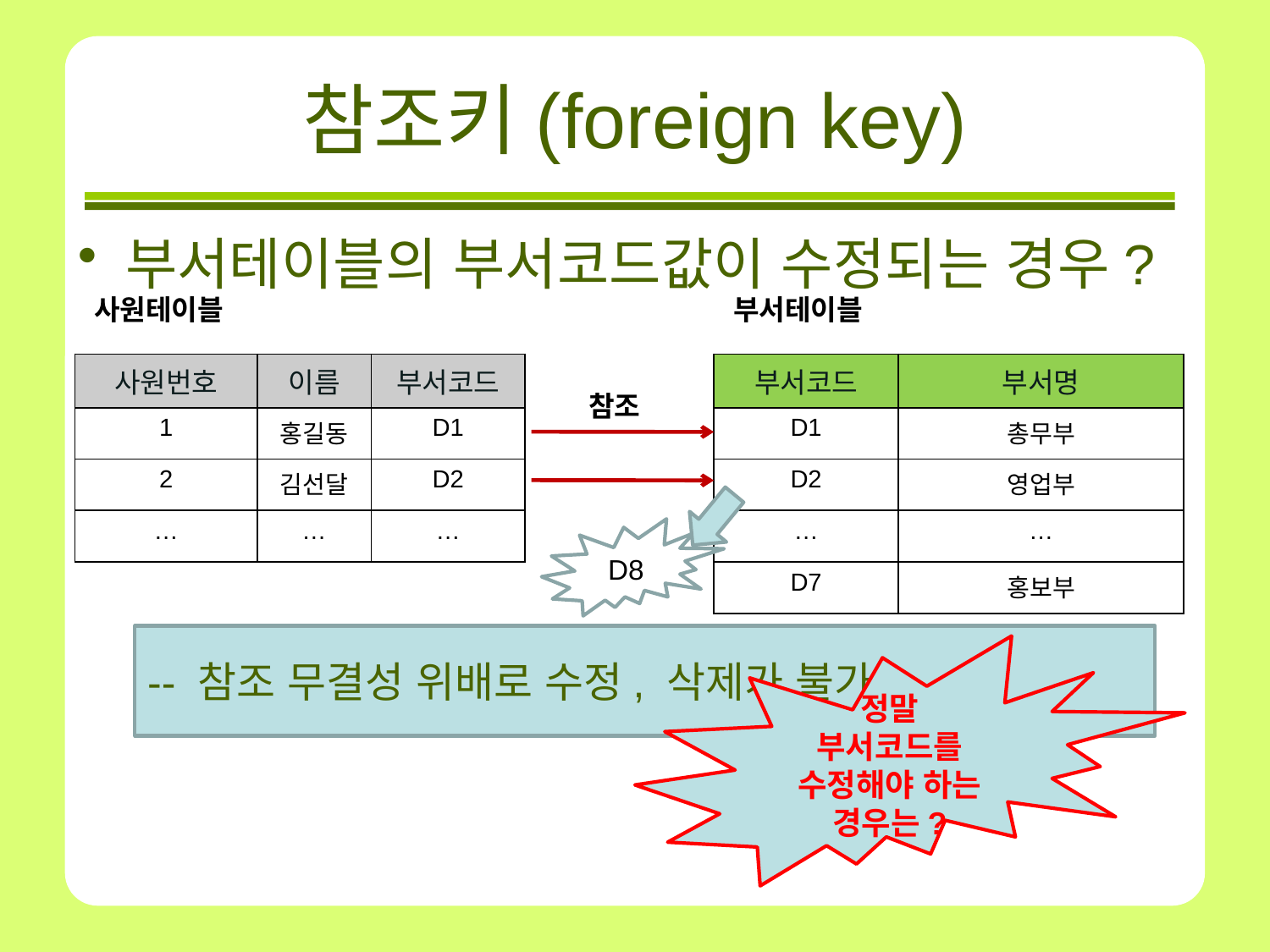

# 참조키(foreign key)
부서테이블의 부서코드값이 수정되는 경우?
사원테이블
부서테이블
| 사원번호 | 이름 | 부서코드 |
| --- | --- | --- |
| 1 | 홍길동 | D1 |
| 2 | 김선달 | D2 |
| … | … | … |
| 부서코드 | 부서명 |
| --- | --- |
| D1 | 총무부 |
| D2 | 영업부 |
| … | … |
| D7 | 홍보부 |
참조

D8
-- 참조 무결성 위배로 수정, 삭제가 불가
정말 부서코드를 수정해야 하는 경우는?